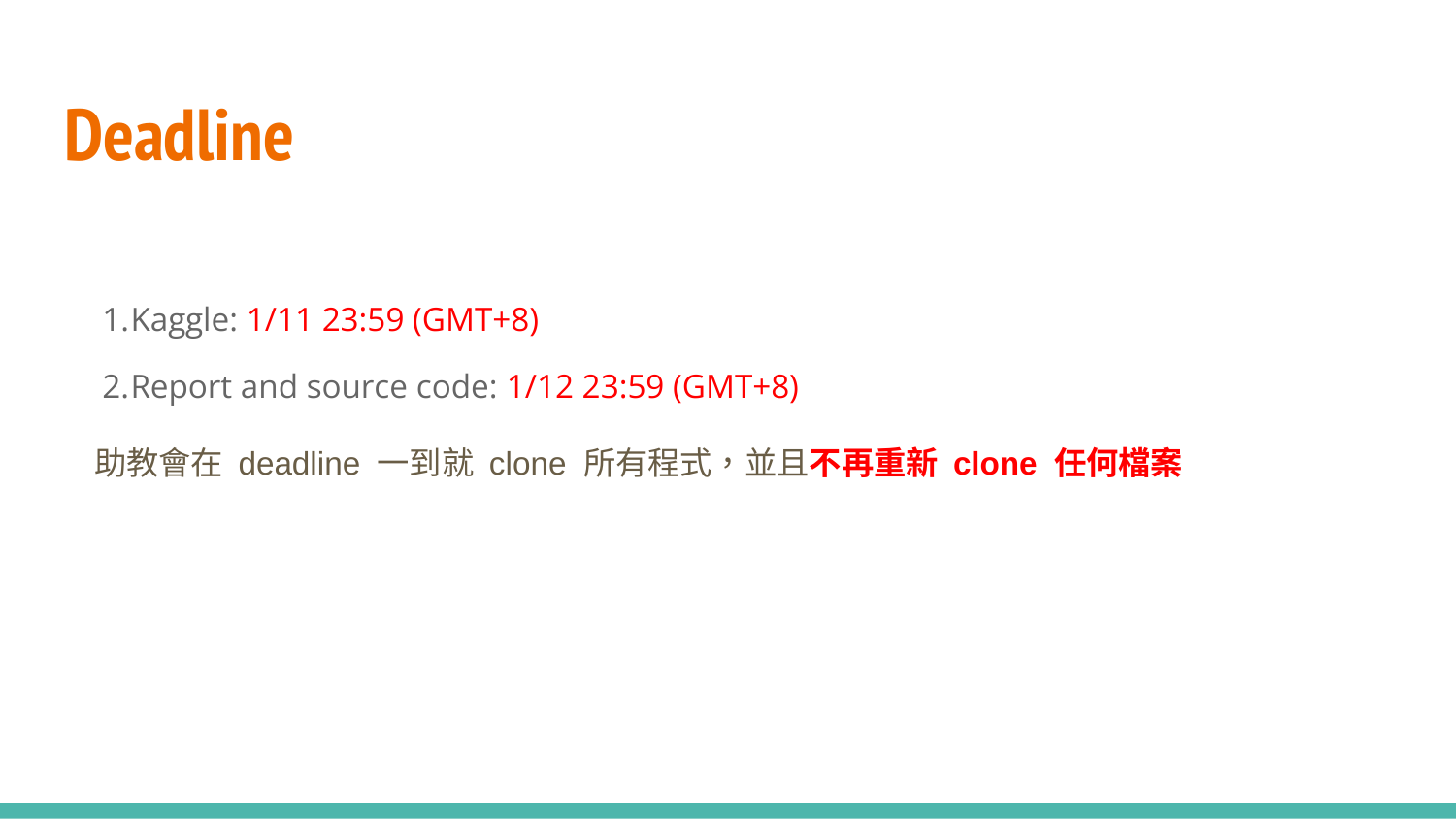

# Deadline
Kaggle: 1/11 23:59 (GMT+8)
Report and source code: 1/12 23:59 (GMT+8)
助教會在 deadline 一到就 clone 所有程式，並且不再重新 clone 任何檔案